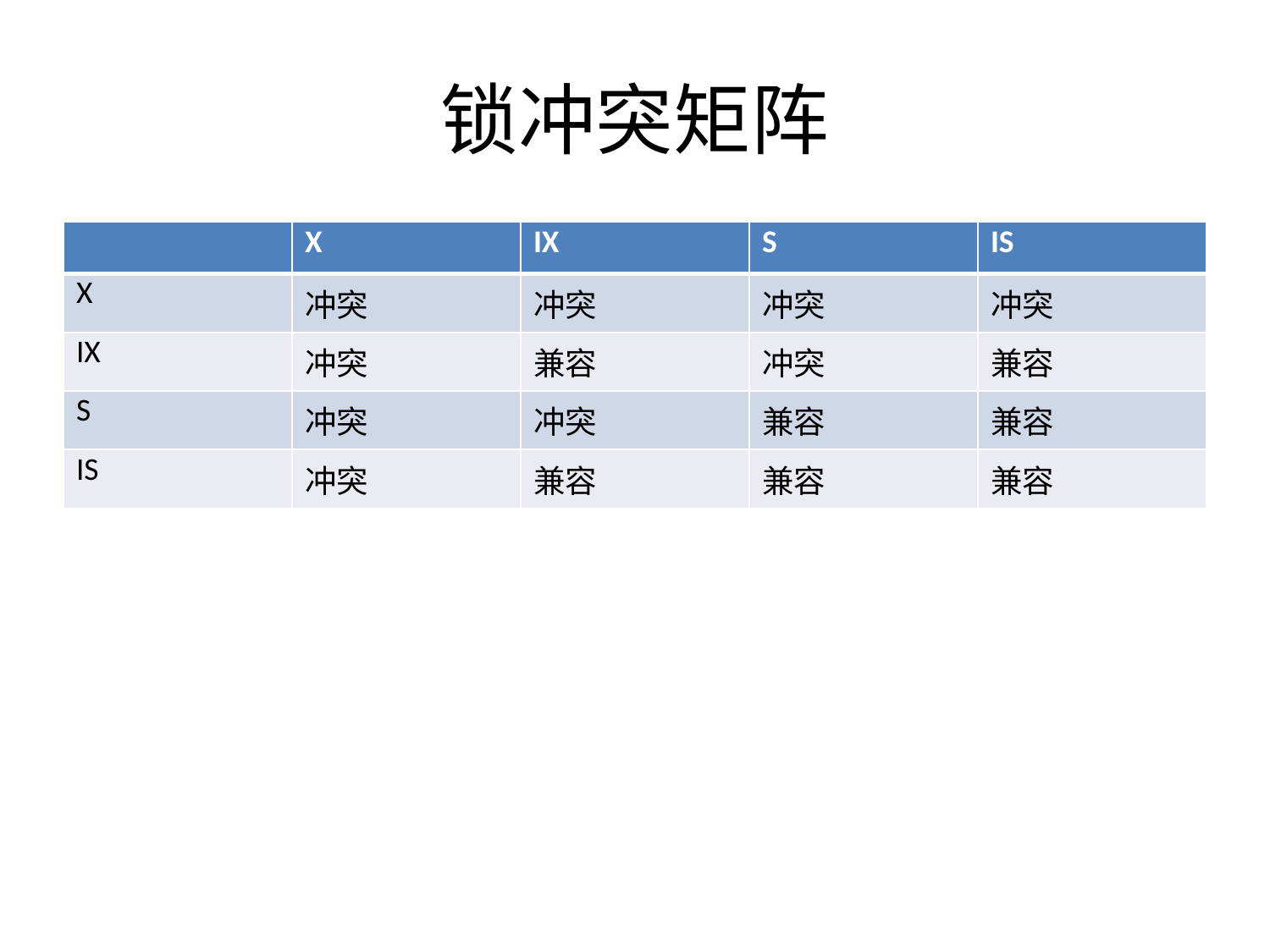

# 锁冲突矩阵
|  | X | IX | S | IS |
| --- | --- | --- | --- | --- |
| X | 冲突 | 冲突 | 冲突 | 冲突 |
| IX | 冲突 | 兼容 | 冲突 | 兼容 |
| S | 冲突 | 冲突 | 兼容 | 兼容 |
| IS | 冲突 | 兼容 | 兼容 | 兼容 |